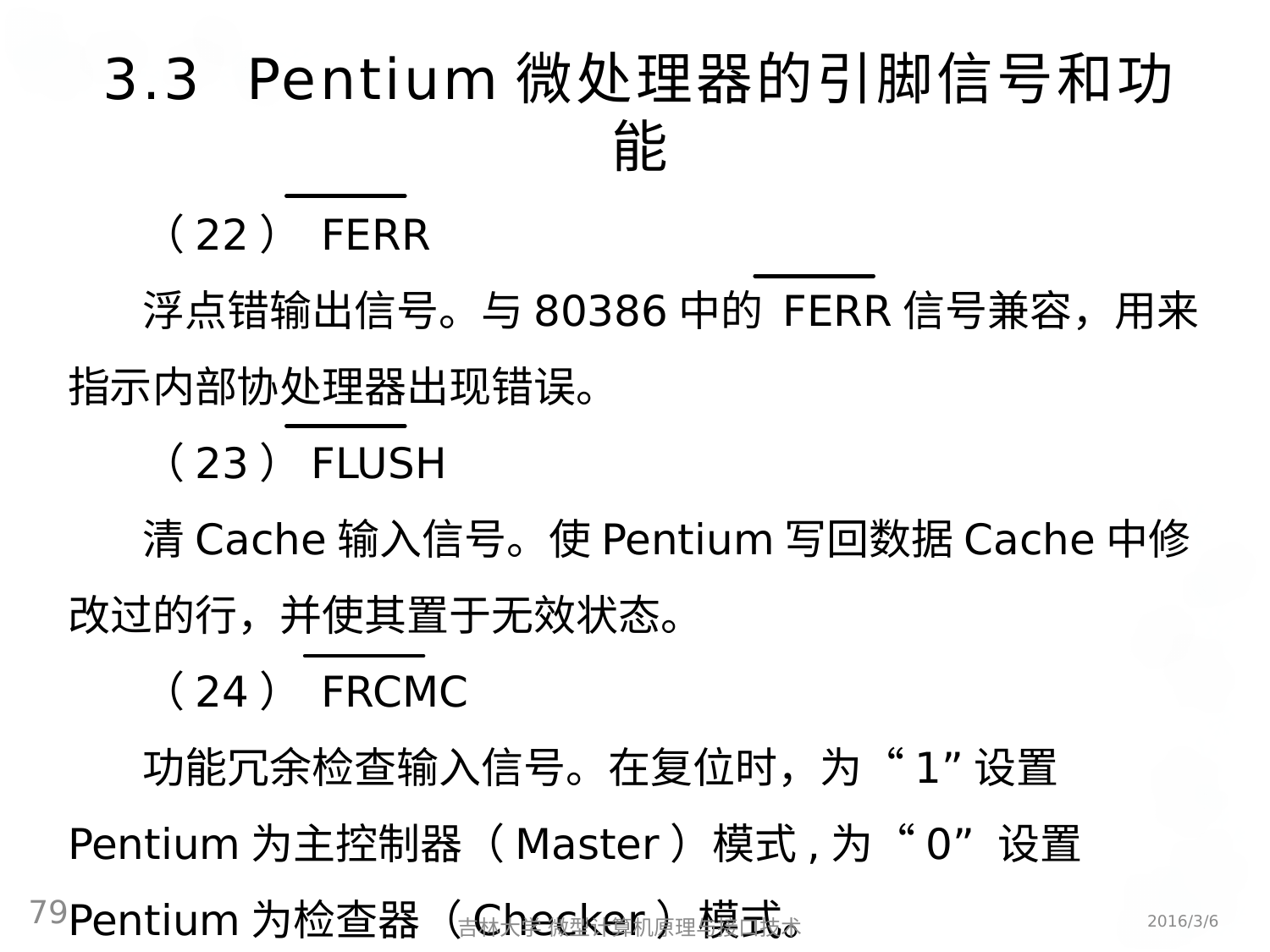

# 3.3  Pentium微处理器的引脚信号和功能
（22） FERR
浮点错输出信号。与80386中的 FERR信号兼容，用来指示内部协处理器出现错误。
（23）FLUSH
清Cache输入信号。使Pentium写回数据Cache中修改过的行，并使其置于无效状态。
（24） FRCMC
功能冗余检查输入信号。在复位时，为“1”设置Pentium为主控制器（Master）模式,为“0” 设置Pentium为检查器（Checker）模式。
79
2016/3/6
吉林大学 微型计算机原理与接口技术